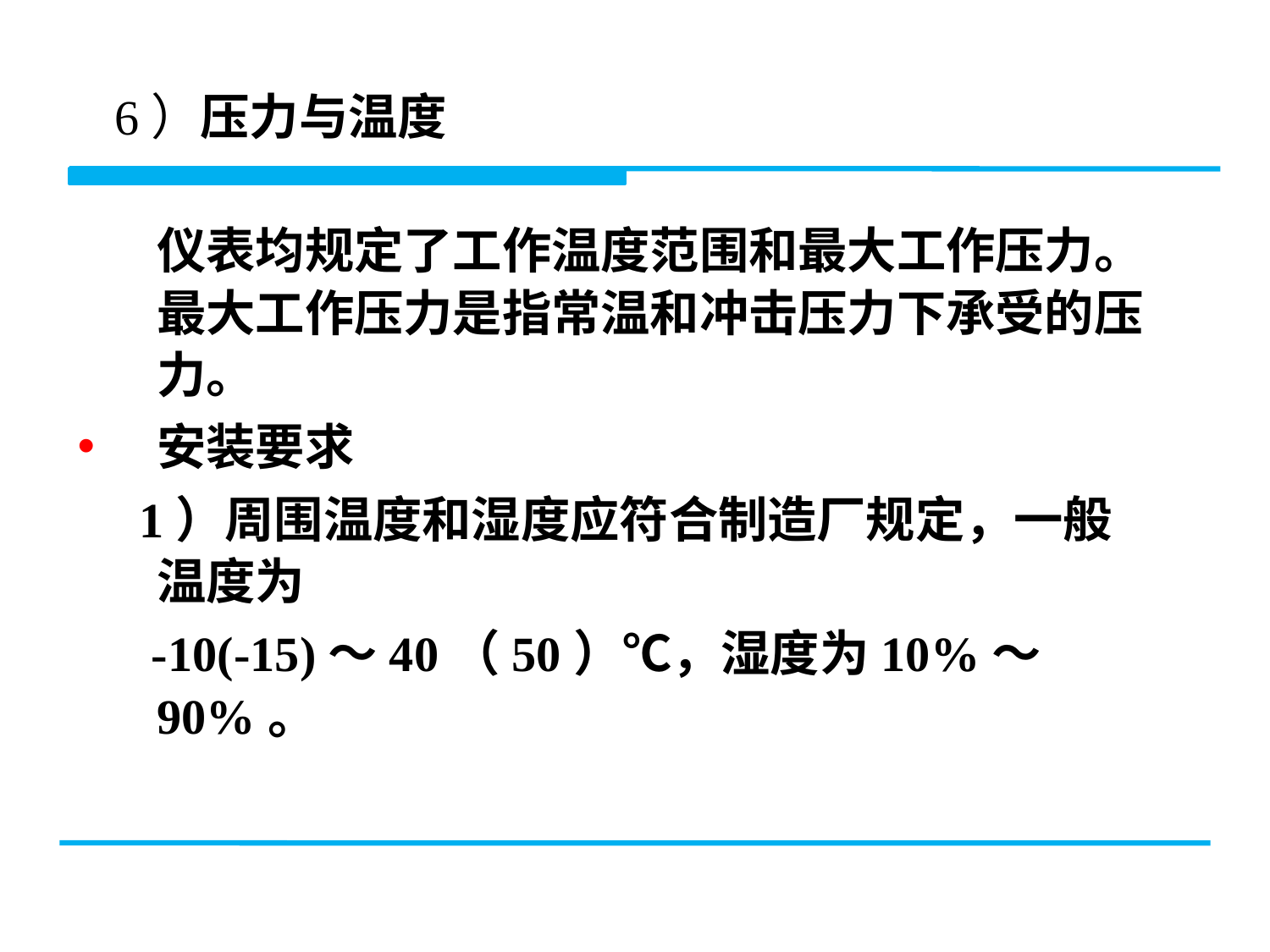

6）压力与温度
仪表均规定了工作温度范围和最大工作压力。最大工作压力是指常温和冲击压力下承受的压力。
安装要求
     1）周围温度和湿度应符合制造厂规定，一般温度为
      -10(-15)～40（50）℃，湿度为10%～90%。